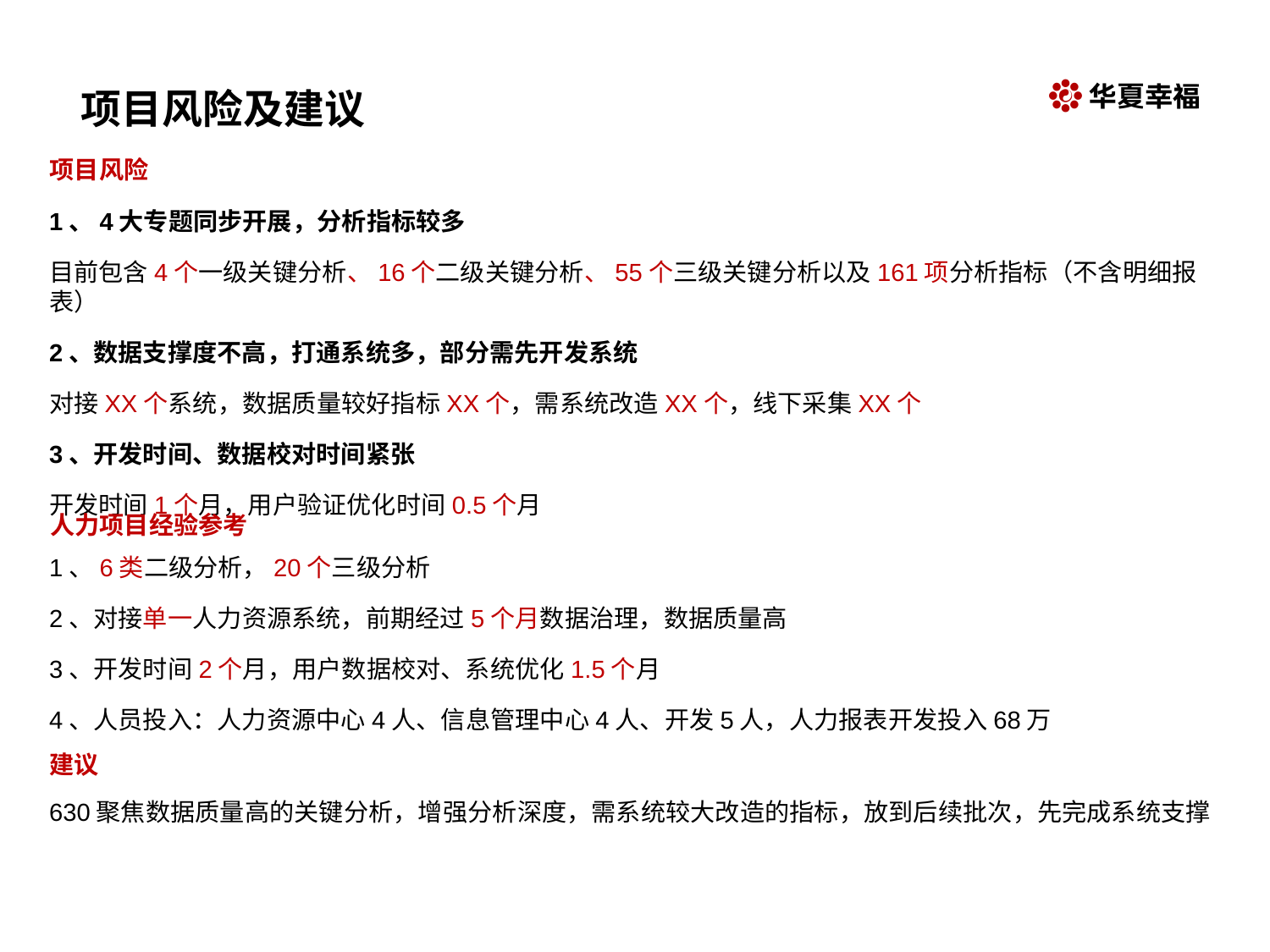

# 项目风险及建议
项目风险
1、4大专题同步开展，分析指标较多
目前包含4个一级关键分析、16个二级关键分析、55个三级关键分析以及161项分析指标（不含明细报表）
2、数据支撑度不高，打通系统多，部分需先开发系统
对接XX个系统，数据质量较好指标XX个，需系统改造XX个，线下采集XX个
3、开发时间、数据校对时间紧张
开发时间1个月，用户验证优化时间0.5个月
人力项目经验参考
1、6类二级分析，20个三级分析
2、对接单一人力资源系统，前期经过5个月数据治理，数据质量高
3、开发时间2个月，用户数据校对、系统优化1.5个月
4、人员投入：人力资源中心4人、信息管理中心4人、开发5人，人力报表开发投入68万
建议
630聚焦数据质量高的关键分析，增强分析深度，需系统较大改造的指标，放到后续批次，先完成系统支撑